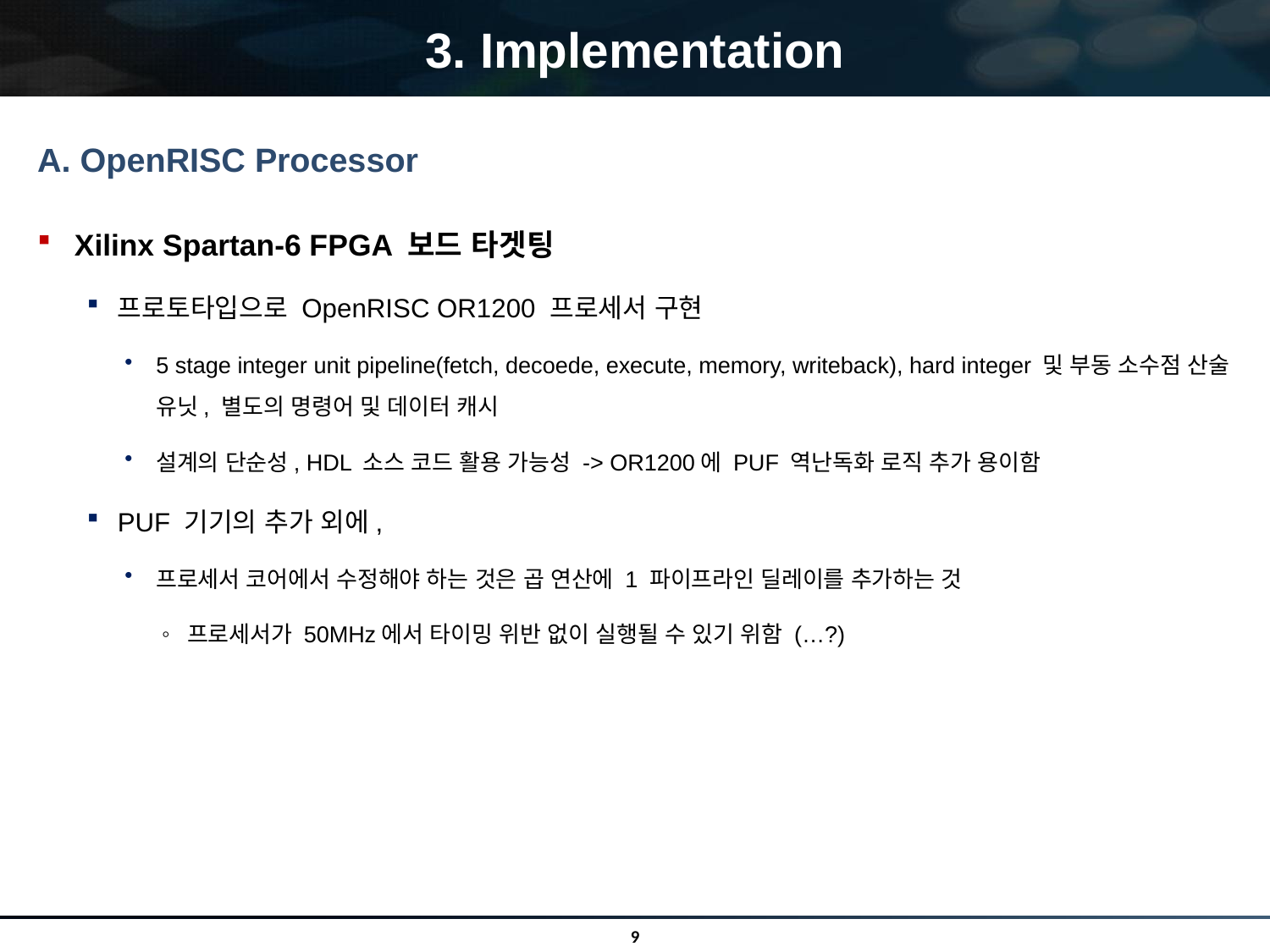

# 3. Implementation
A. OpenRISC Processor
Xilinx Spartan-6 FPGA 보드 타겟팅
프로토타입으로 OpenRISC OR1200 프로세서 구현
5 stage integer unit pipeline(fetch, decoede, execute, memory, writeback), hard integer 및 부동 소수점 산술 유닛, 별도의 명령어 및 데이터 캐시
설계의 단순성, HDL 소스 코드 활용 가능성 -> OR1200에 PUF 역난독화 로직 추가 용이함
PUF 기기의 추가 외에,
프로세서 코어에서 수정해야 하는 것은 곱 연산에 1 파이프라인 딜레이를 추가하는 것
프로세서가 50MHz에서 타이밍 위반 없이 실행될 수 있기 위함 (…?)